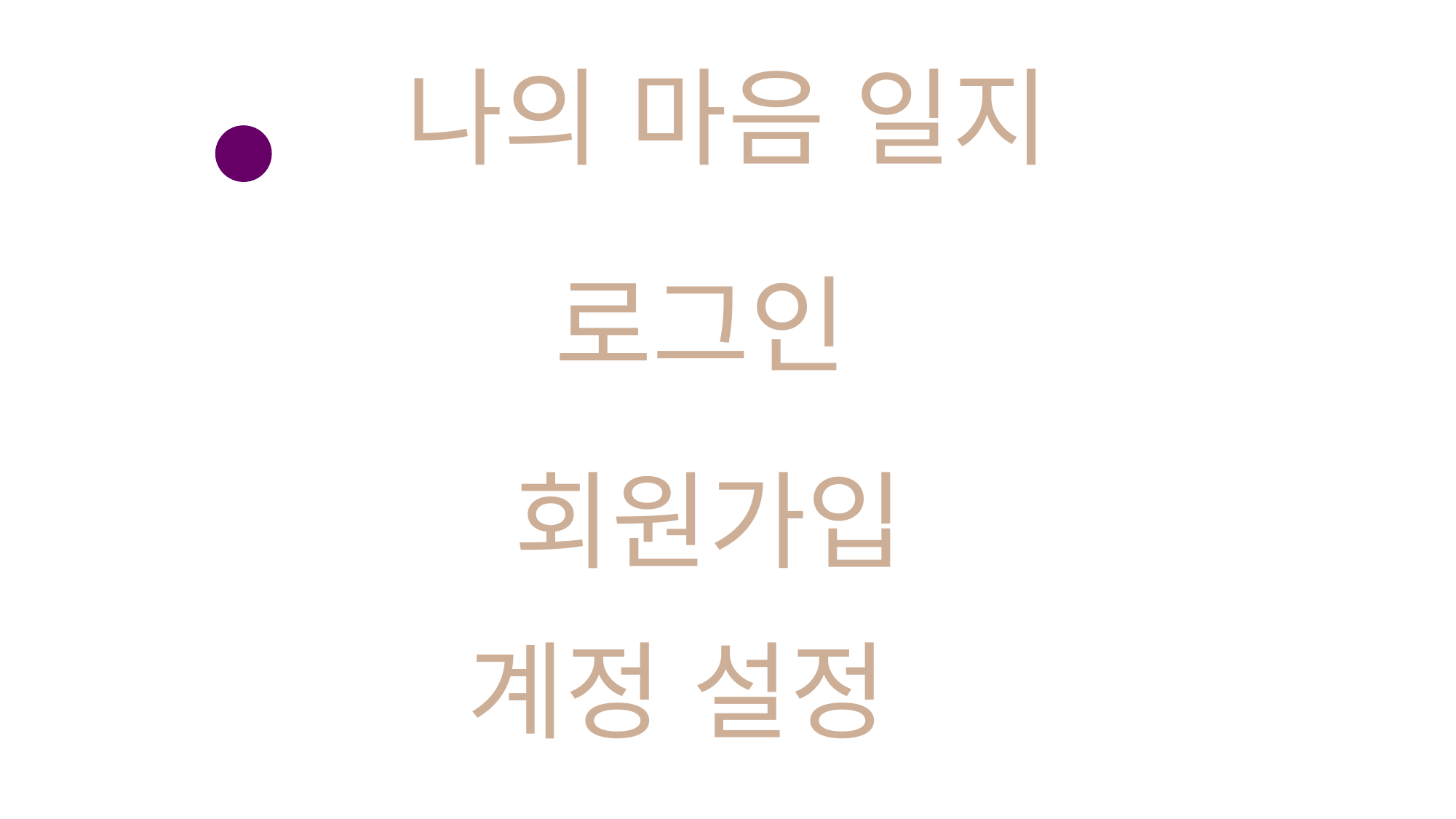

# 나의 마음 일지

로그인
회원가입
계정 설정